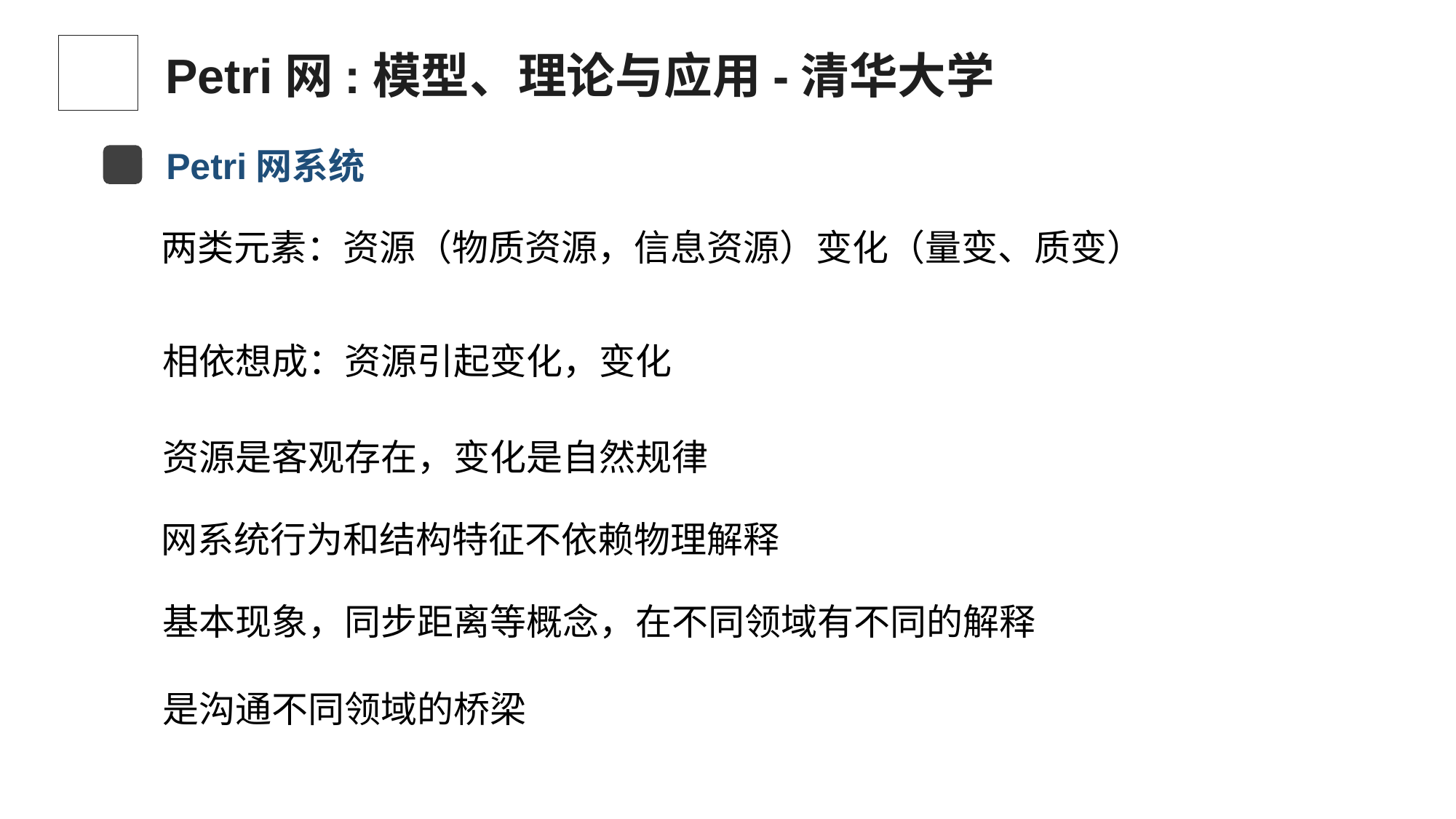

Petri网:模型、理论与应用-清华大学

Petri网系统

两类元素：资源（物质资源，信息资源）变化（量变、质变）
相依想成：资源引起变化，变化
资源是客观存在，变化是自然规律

网系统行为和结构特征不依赖物理解释
基本现象，同步距离等概念，在不同领域有不同的解释

是沟通不同领域的桥梁